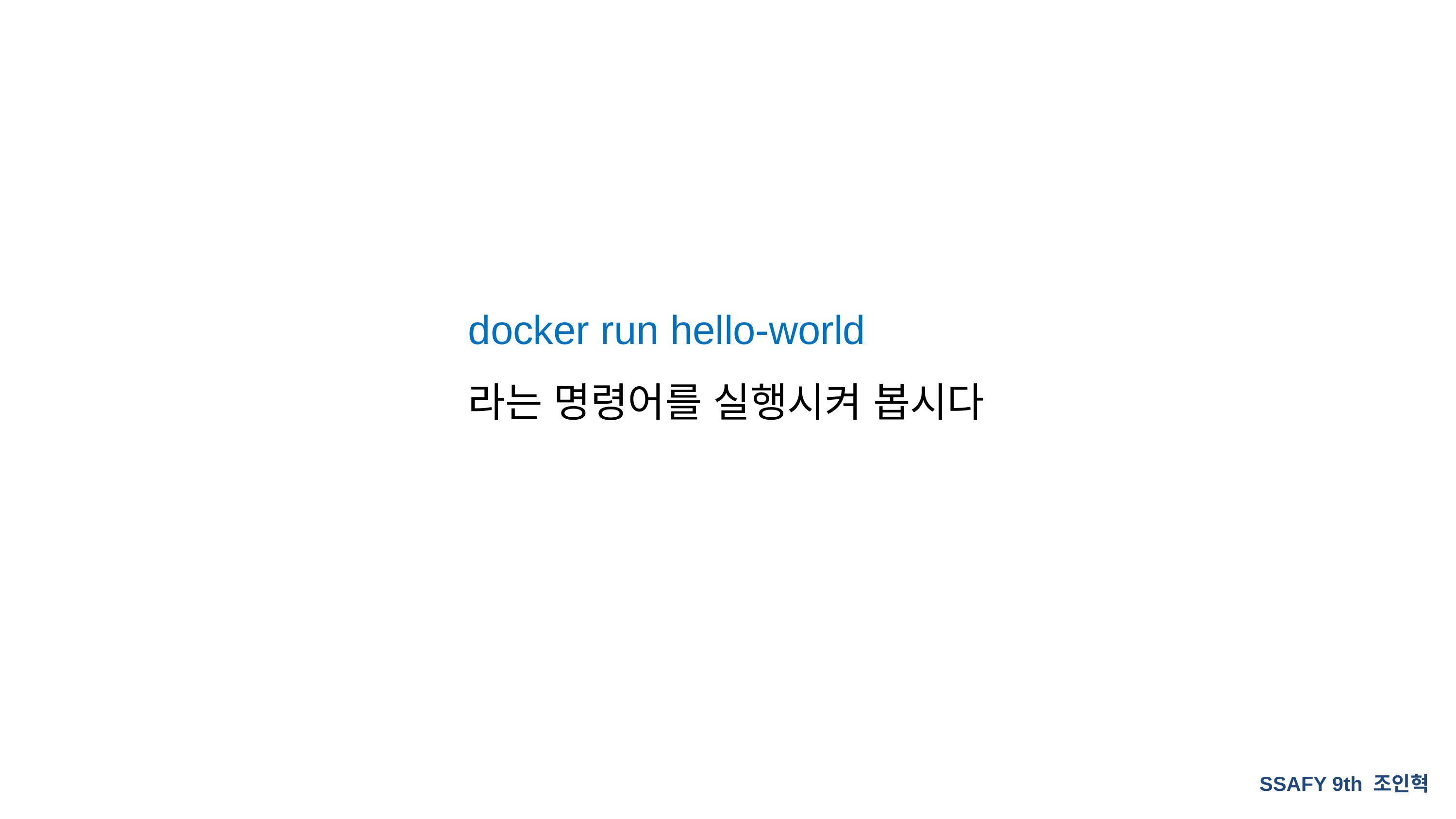

docker run hello-world
라는 명령어를 실행시켜 봅시다
SSAFY 9th 조인혁